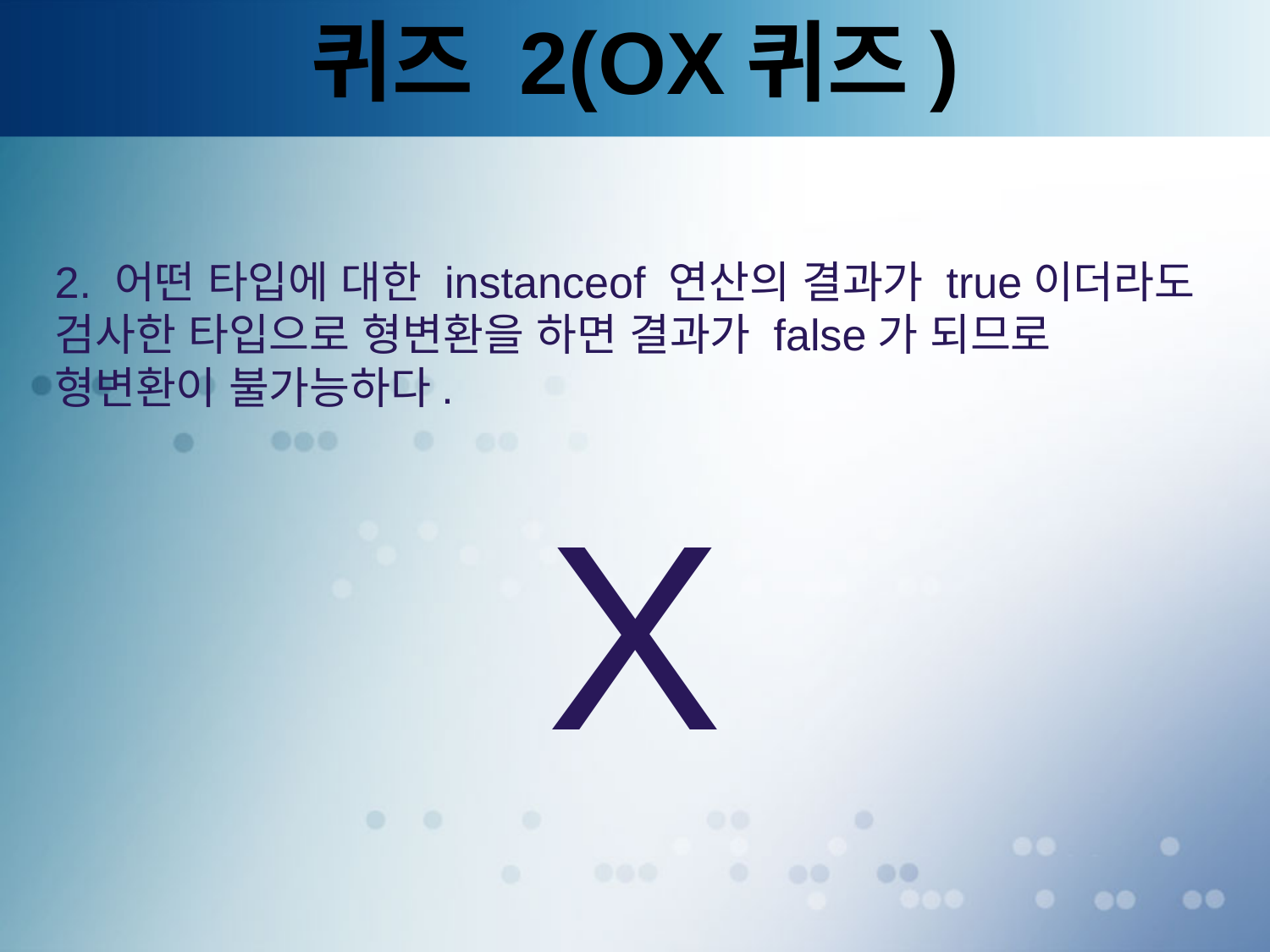

퀴즈 2(OX퀴즈)

2. 어떤 타입에 대한 instanceof 연산의 결과가 true이더라도 검사한 타입으로 형변환을 하면 결과가 false가 되므로 형변환이 불가능하다.
X